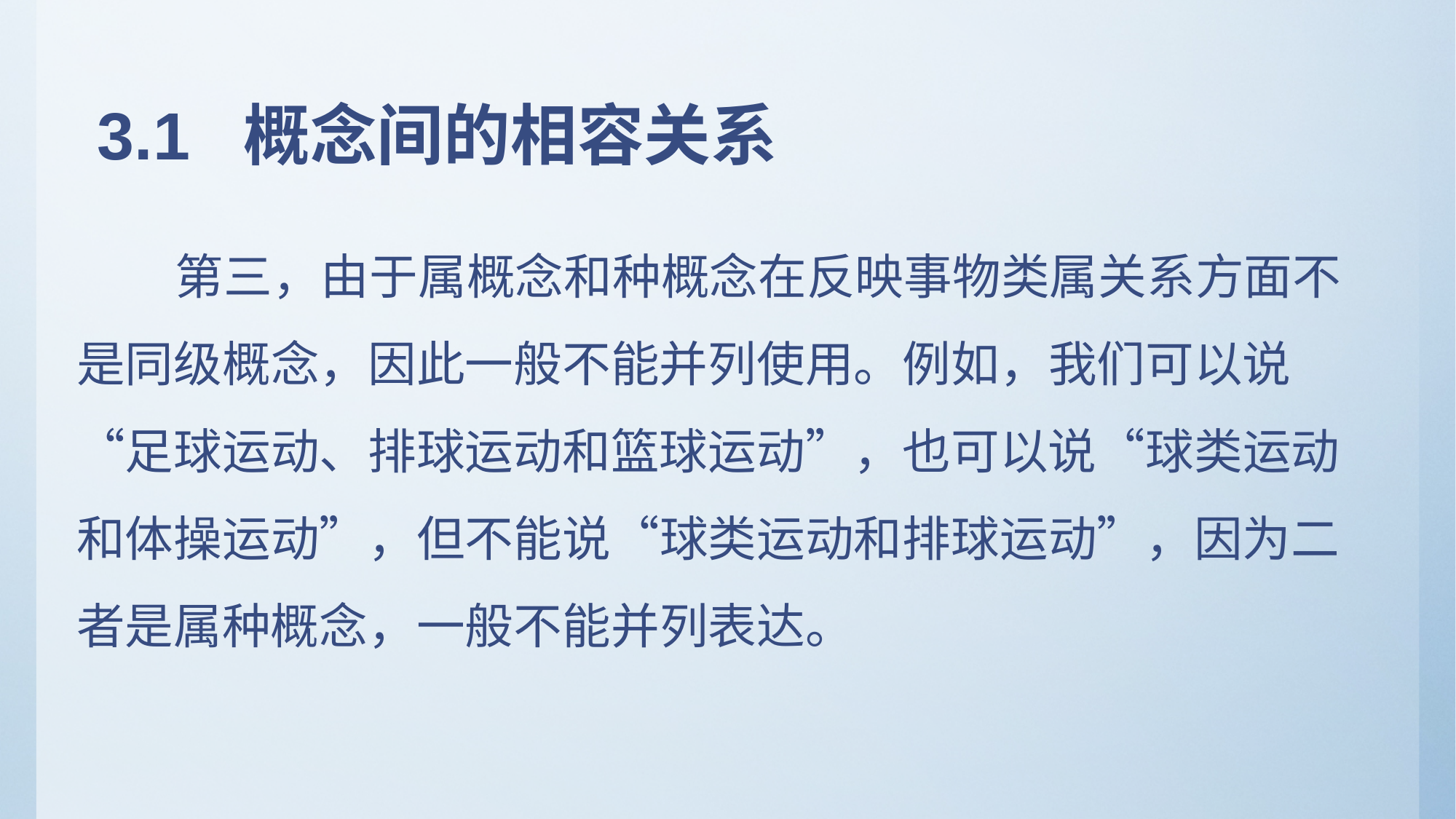

# 3.1  概念间的相容关系
        第三，由于属概念和种概念在反映事物类属关系方面不是同级概念，因此一般不能并列使用。例如，我们可以说“足球运动、排球运动和篮球运动”，也可以说“球类运动和体操运动”，但不能说“球类运动和排球运动”，因为二者是属种概念，一般不能并列表达。